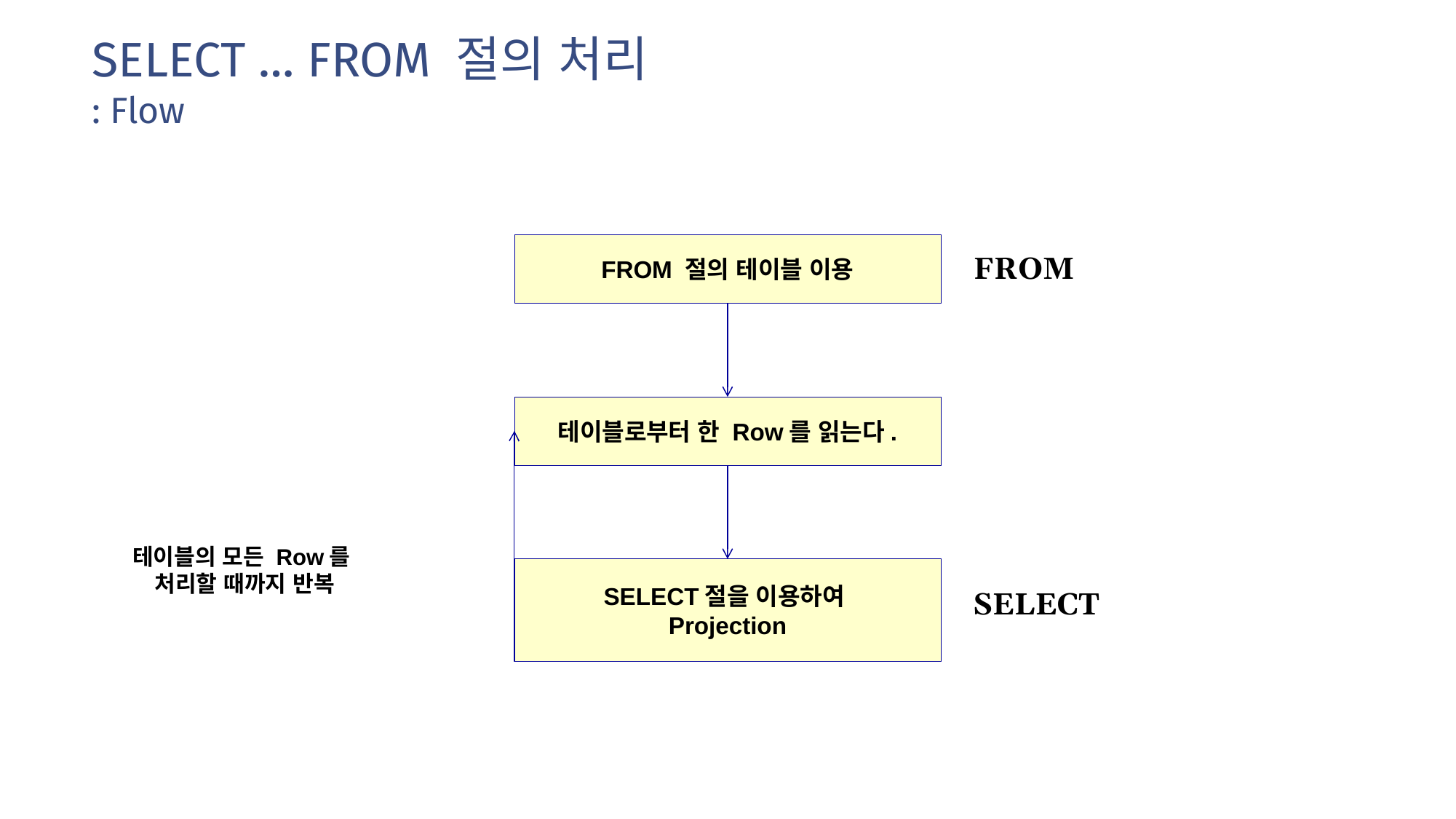

# SELECT … FROM 절의 처리 : Flow

FROM 절의 테이블 이용
FROM
테이블로부터 한 Row를 읽는다.
테이블의 모든 Row를
처리할 때까지 반복
SELECT절을 이용하여
Projection
SELECT